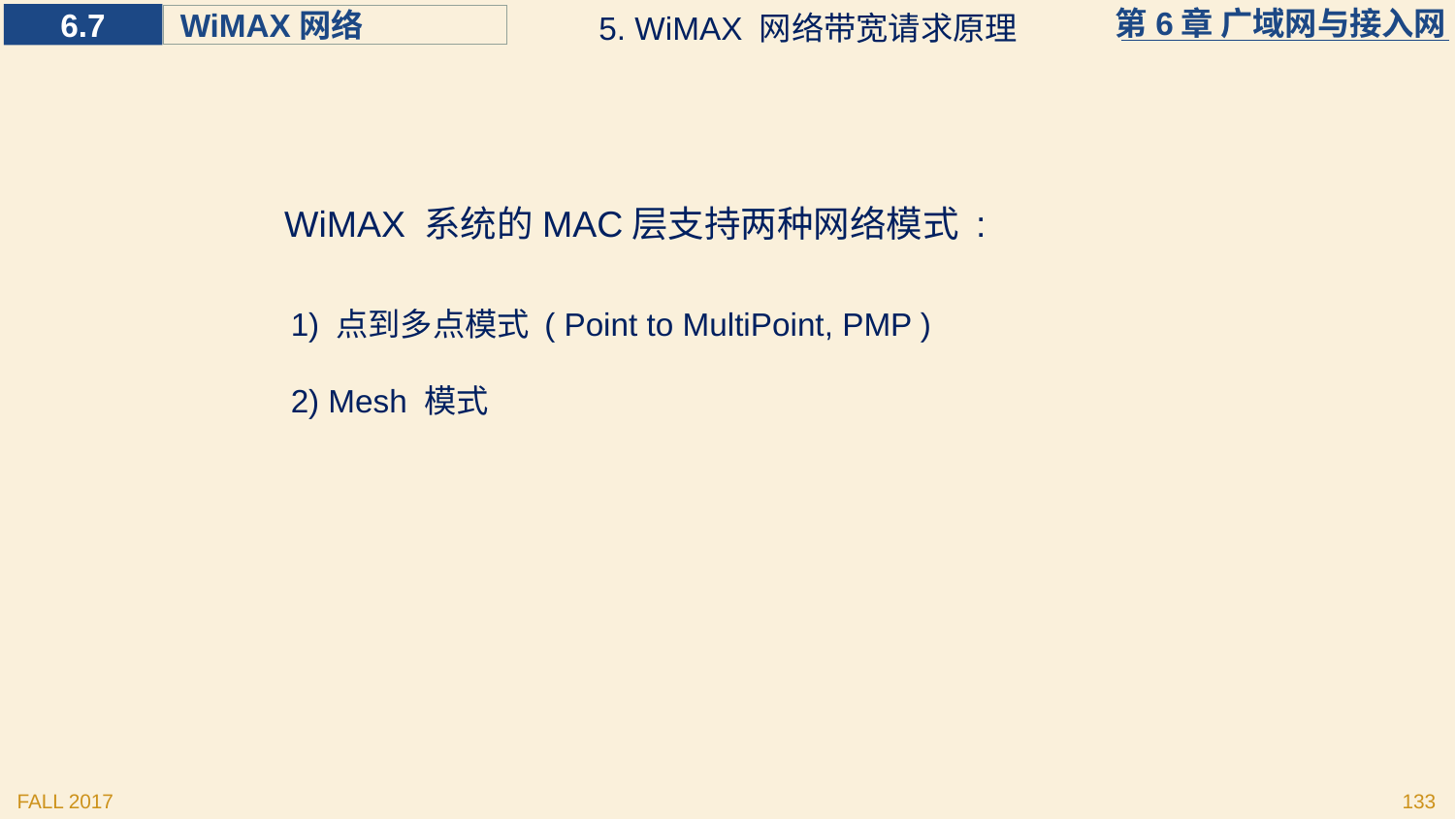

5. WiMAX 网络带宽请求原理
WiMAX 系统的MAC层支持两种网络模式 :
1) 点到多点模式 ( Point to MultiPoint, PMP )
2) Mesh 模式